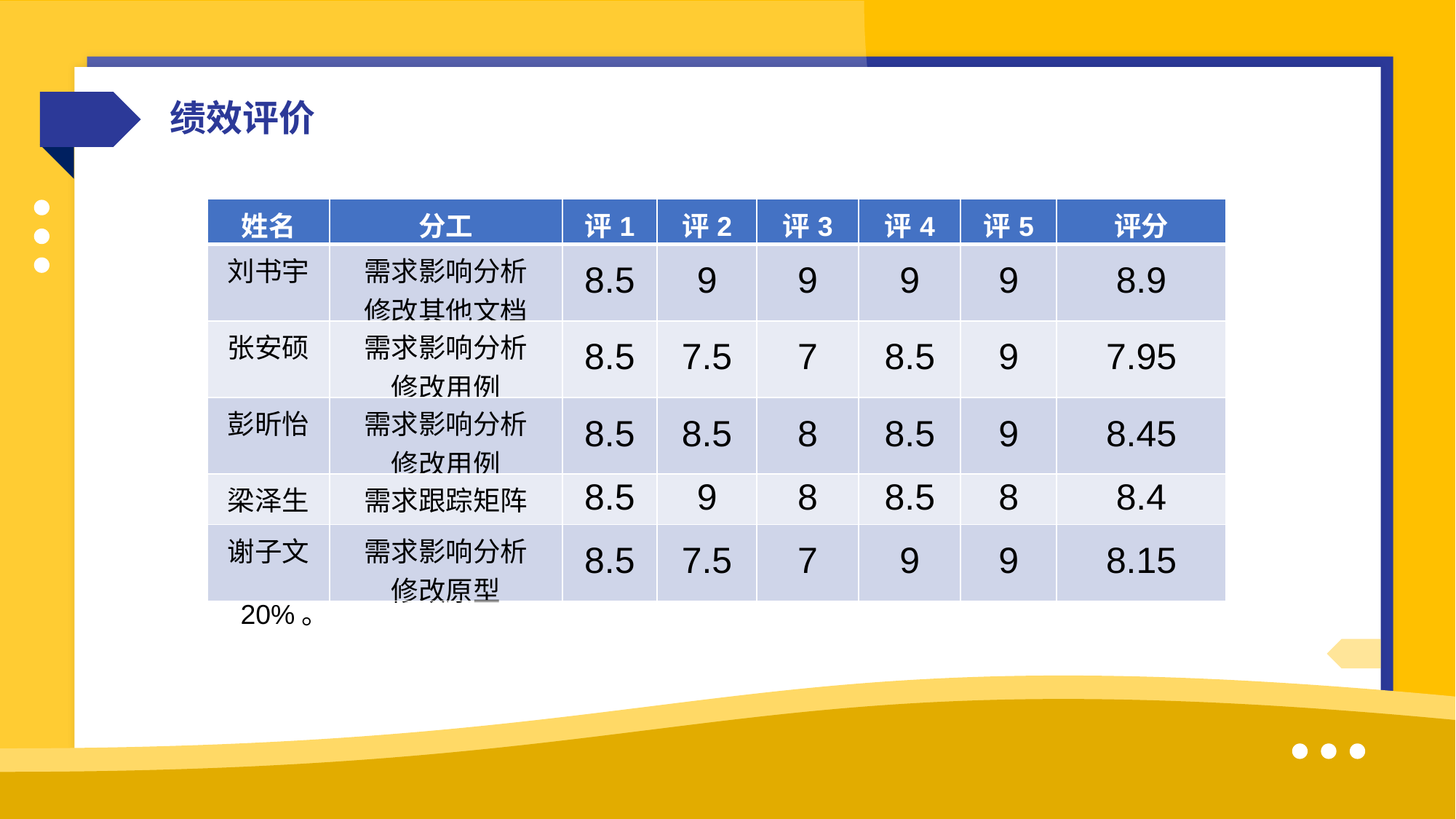

绩效评价
| 姓名 | 分工 | 评1 | 评2 | 评3 | 评4 | 评5 | 评分 |
| --- | --- | --- | --- | --- | --- | --- | --- |
| 刘书宇 | 需求影响分析 修改其他文档 | 8.5 | 9 | 9 | 9 | 9 | 8.9 |
| 张安硕 | 需求影响分析 修改用例 | 8.5 | 7.5 | 7 | 8.5 | 9 | 7.95 |
| 彭昕怡 | 需求影响分析 修改用例 | 8.5 | 8.5 | 8 | 8.5 | 9 | 8.45 |
| 梁泽生 | 需求跟踪矩阵 | 8.5 | 9 | 8 | 8.5 | 8 | 8.4 |
| 谢子文 | 需求影响分析 修改原型 | 8.5 | 7.5 | 7 | 9 | 9 | 8.15 |
绩效评价采用组内互评模式，工作量和完成度两项工作指标在单人评分中各占比50%，单人评分中自评占总评分10%，项目经理占比30%，其他组员各占20%。